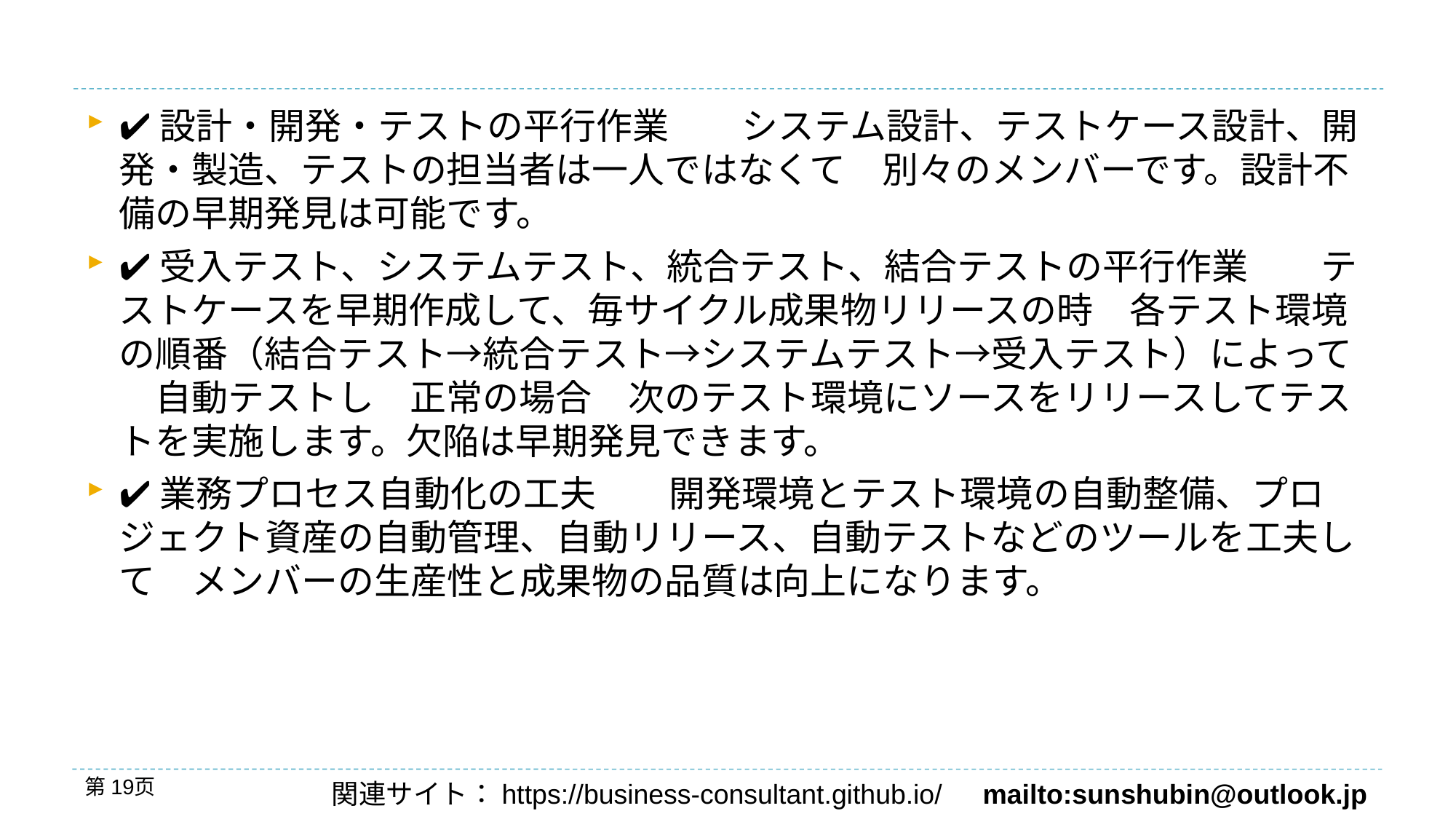

#
✔設計・開発・テストの平行作業　　システム設計、テストケース設計、開発・製造、テストの担当者は一人ではなくて　別々のメンバーです。設計不備の早期発見は可能です。
✔受入テスト、システムテスト、統合テスト、結合テストの平行作業　　テストケースを早期作成して、毎サイクル成果物リリースの時　各テスト環境の順番（結合テスト→統合テスト→システムテスト→受入テスト）によって　自動テストし　正常の場合　次のテスト環境にソースをリリースしてテストを実施します。欠陥は早期発見できます。
✔業務プロセス自動化の工夫　　開発環境とテスト環境の自動整備、プロジェクト資産の自動管理、自動リリース、自動テストなどのツールを工夫して　メンバーの生産性と成果物の品質は向上になります。
第19页